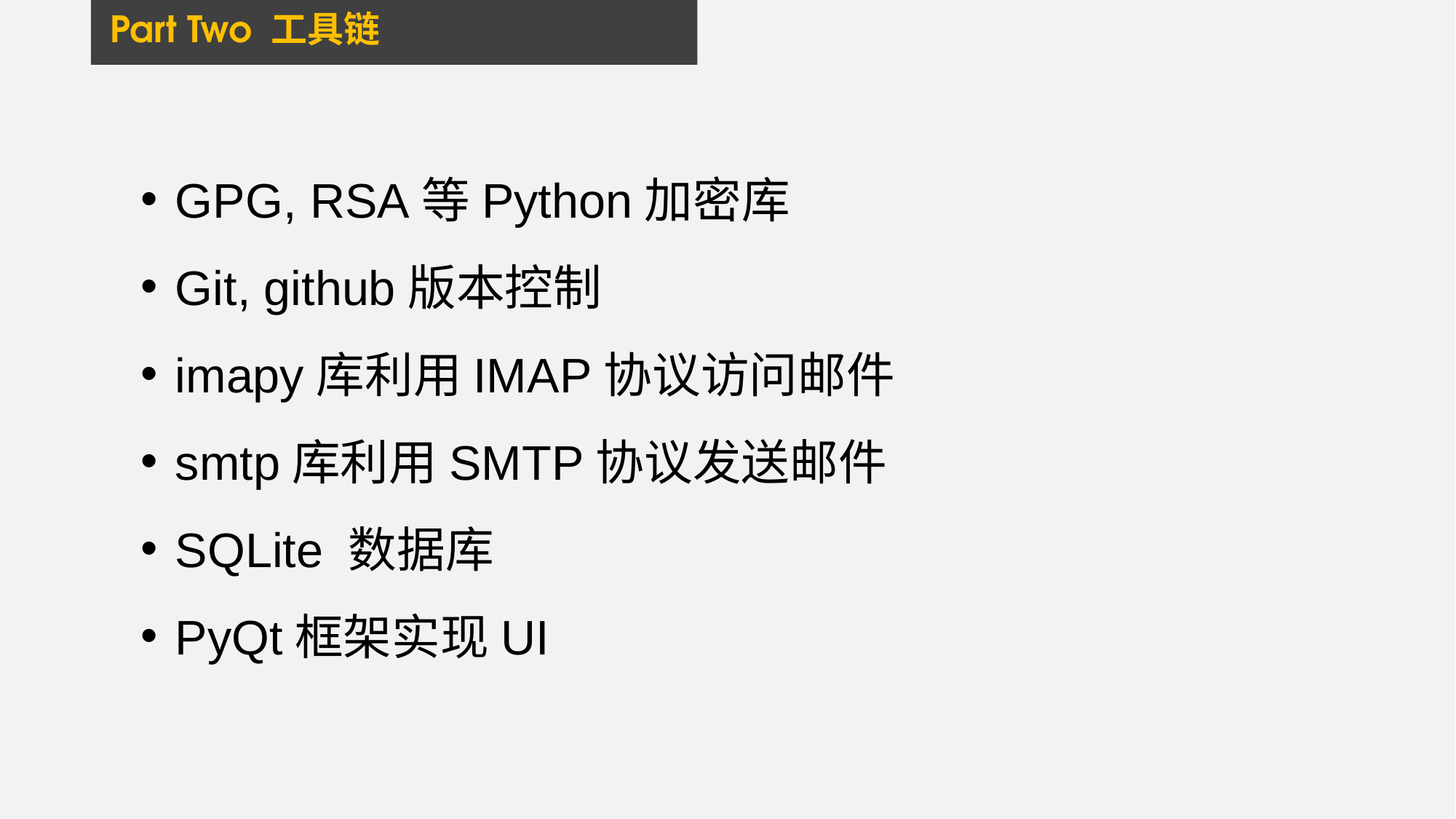

Part Two 工具链
GPG, RSA等Python加密库
Git, github版本控制
imapy库利用IMAP协议访问邮件
smtp库利用SMTP协议发送邮件
SQLite 数据库
PyQt框架实现UI